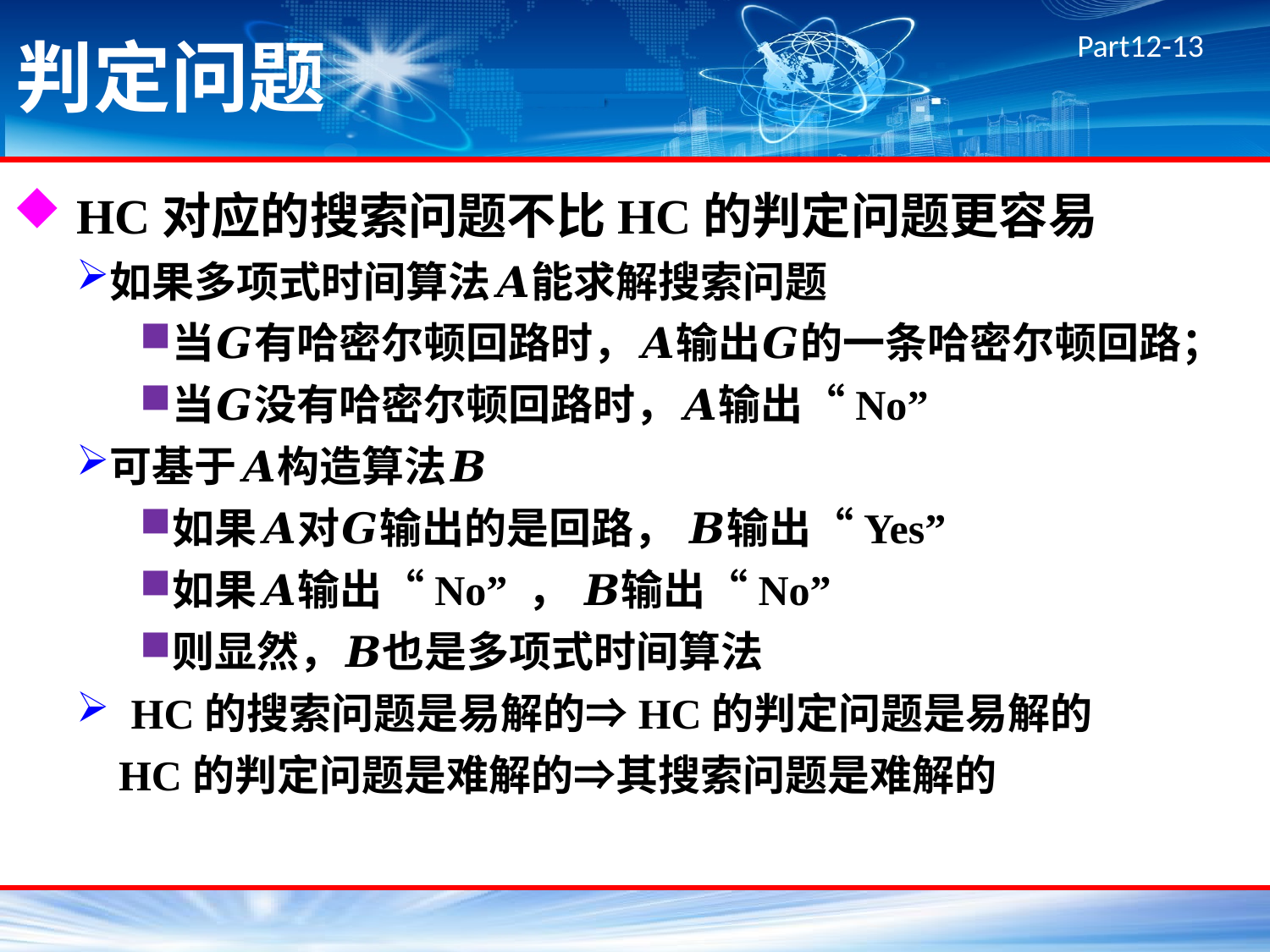

# 判定问题
HC对应的搜索问题不比HC的判定问题更容易
如果多项式时间算法𝑨能求解搜索问题
当𝑮有哈密尔顿回路时，𝑨输出𝑮的一条哈密尔顿回路；
当𝑮没有哈密尔顿回路时，𝑨输出“No”
可基于𝑨构造算法𝑩
如果𝑨对𝑮输出的是回路， 𝑩输出“Yes”
如果𝑨输出“No” ， 𝑩输出“No”
则显然，𝑩也是多项式时间算法
  HC的搜索问题是易解的⇒HC的判定问题是易解的
    HC的判定问题是难解的⇒其搜索问题是难解的